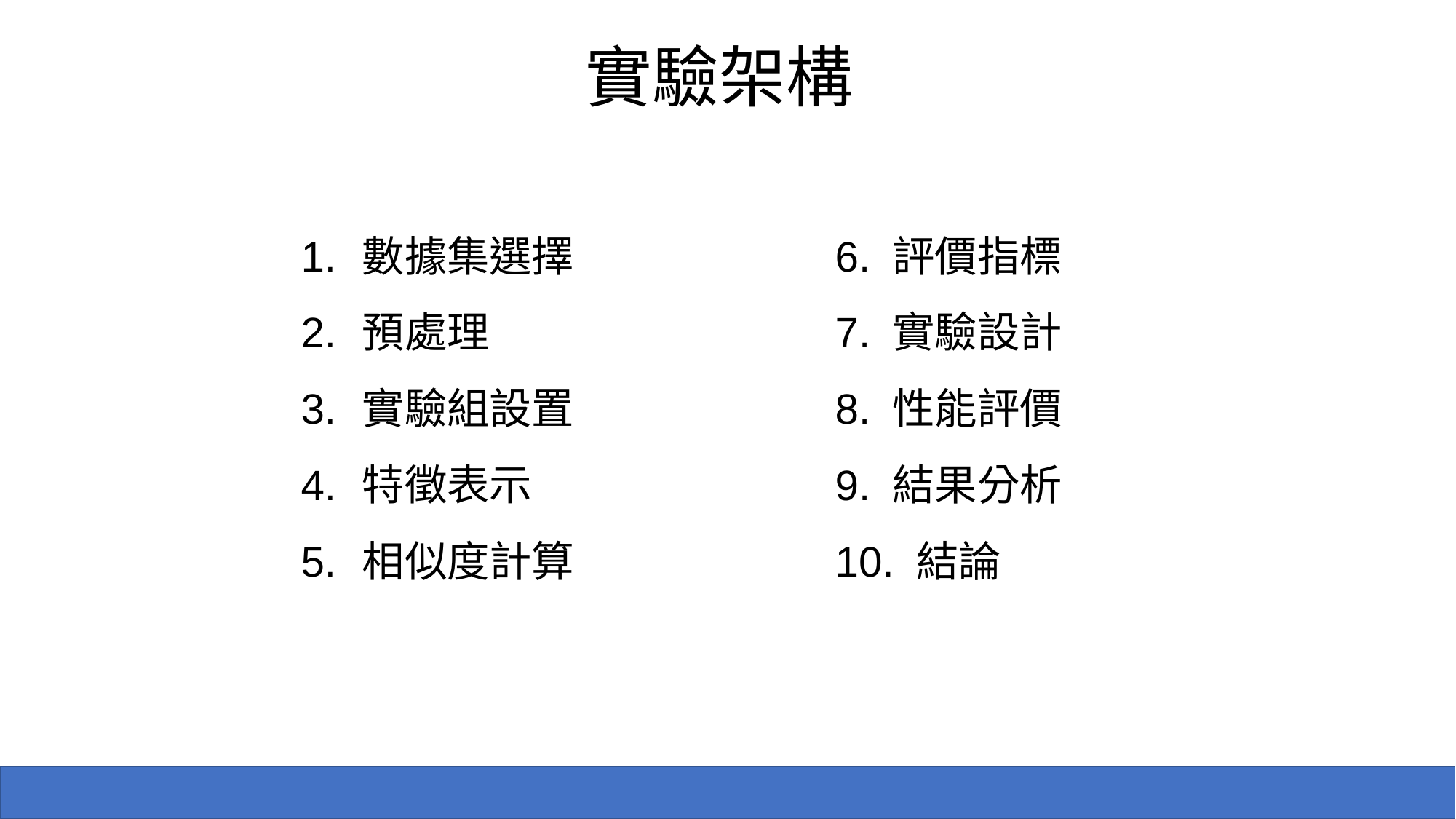

實驗架構
數據集選擇
預處理
實驗組設置
特徵表示
相似度計算
6. 評價指標
7. 實驗設計
8. 性能評價
9. 結果分析
10. 結論